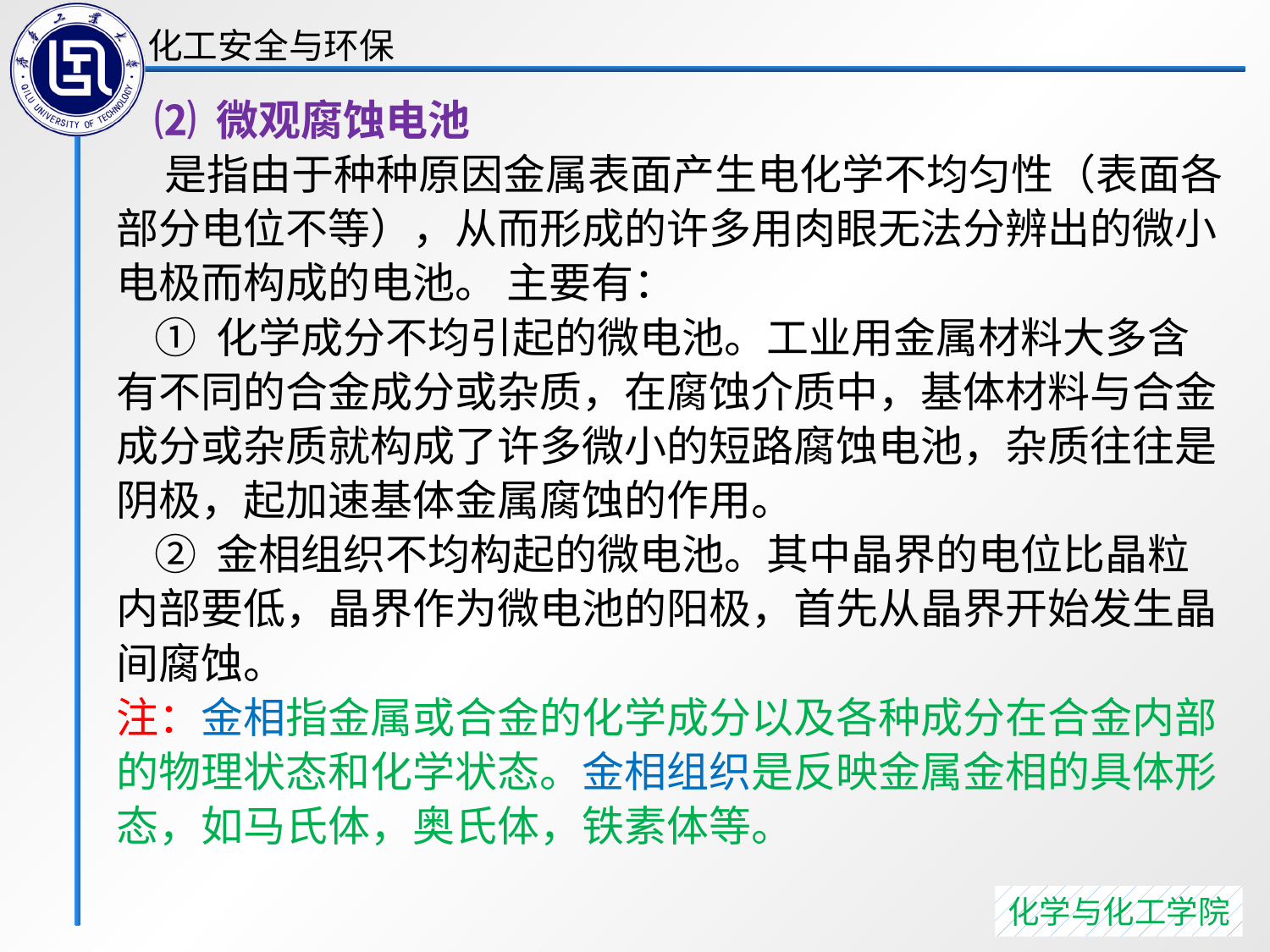

⑵ 微观腐蚀电池
    是指由于种种原因金属表面产生电化学不均匀性（表面各部分电位不等），从而形成的许多用肉眼无法分辨出的微小电极而构成的电池。 主要有：
    ① 化学成分不均引起的微电池。工业用金属材料大多含有不同的合金成分或杂质，在腐蚀介质中，基体材料与合金成分或杂质就构成了许多微小的短路腐蚀电池，杂质往往是阴极，起加速基体金属腐蚀的作用。
    ② 金相组织不均构起的微电池。其中晶界的电位比晶粒内部要低，晶界作为微电池的阳极，首先从晶界开始发生晶间腐蚀。
注：金相指金属或合金的化学成分以及各种成分在合金内部的物理状态和化学状态。金相组织是反映金属金相的具体形态，如马氏体，奥氏体，铁素体等。